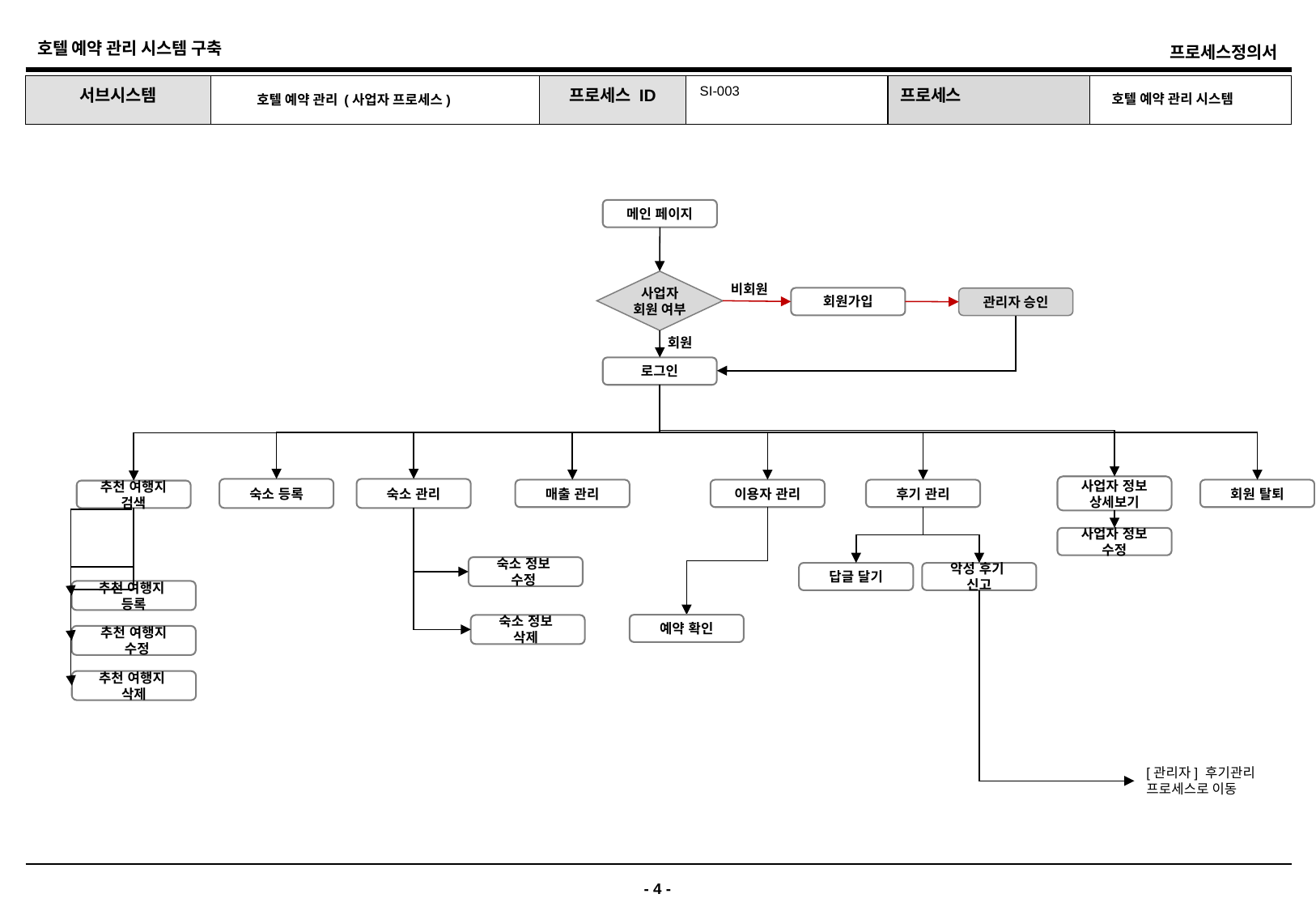

SI-003

호텔 예약 관리 시스템

호텔 예약 관리 (사업자 프로세스)
메인 페이지
사업자
회원 여부
비회원
회원가입
관리자 승인
회원
로그인
사업자 정보 상세보기
숙소 등록
숙소 관리
매출 관리
이용자 관리
후기 관리
회원 탈퇴
추천 여행지 검색
사업자 정보 수정
숙소 정보
수정
답글 달기
악성 후기
신고
추천 여행지
등록
예약 확인
숙소 정보
삭제
추천 여행지
 수정
추천 여행지
삭제
[관리자] 후기관리 프로세스로 이동